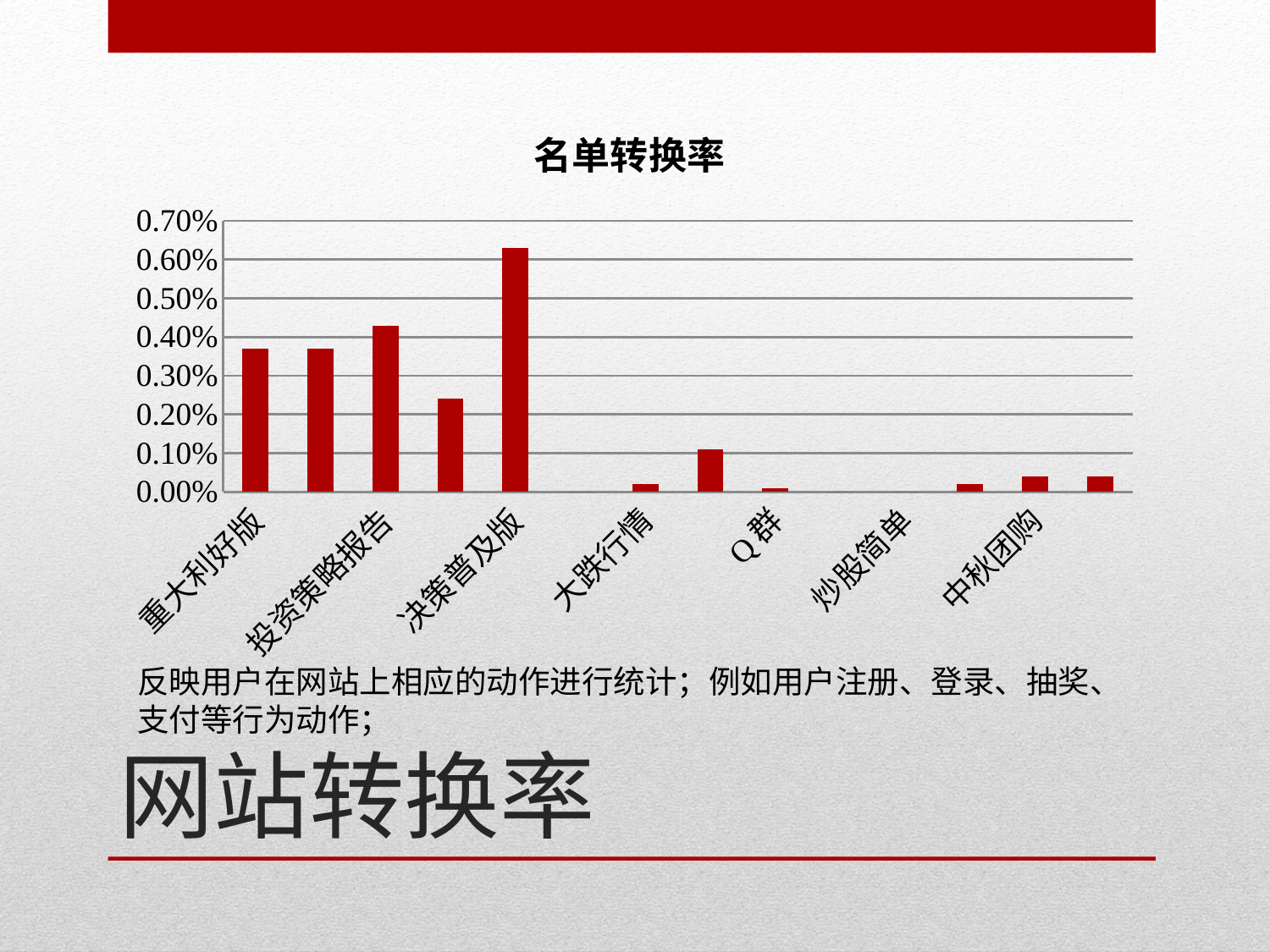

### Chart:

| Category | 名单转换率 |
|---|---|
| 重大利好版 | 0.0037 |
| 益盟内参（小） | 0.0037 |
| 投资策略报告 | 0.0043 |
| 在线测股 | 0.0024 |
| 决策普及版 | 0.0063 |
| 超级策略 | 0.0 |
| 大跌行情 | 0.0002 |
| 重大利好360 | 0.0011 |
| Q群 | 0.0001 |
| 牛回头 | 0.0 |
| 炒股简单 | 0.0 |
| 乾坤版升级领先版 | 0.0002 |
| 中秋团购 | 0.0004 |
| 诊股 | 0.0004 |
# 网站转换率
反映用户在网站上相应的动作进行统计；例如用户注册、登录、抽奖、支付等行为动作；